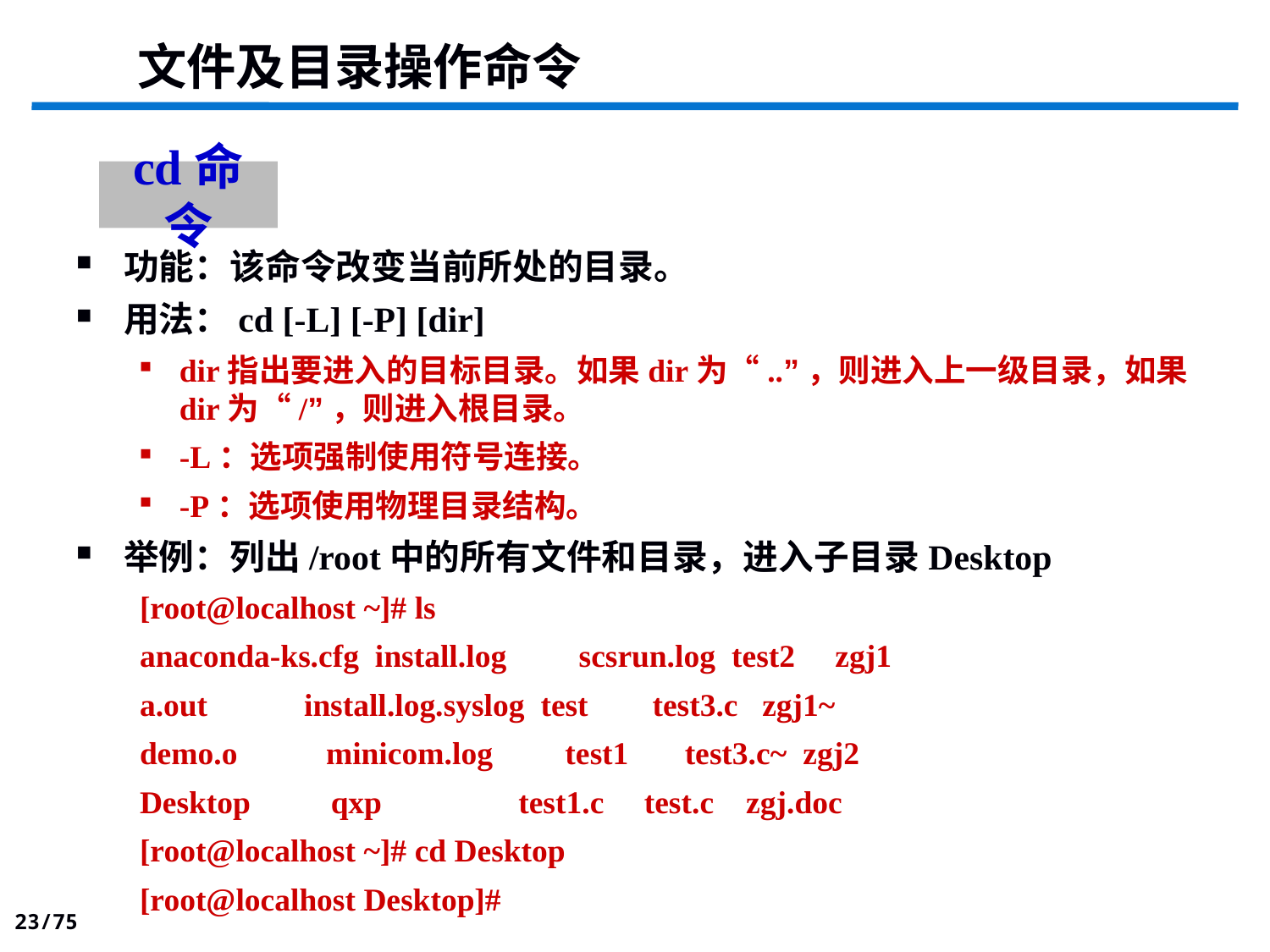

文件及目录操作命令
cd命令
功能：该命令改变当前所处的目录。
用法：cd [-L] [-P] [dir]
dir指出要进入的目标目录。如果dir为“..”，则进入上一级目录，如果dir为“/”，则进入根目录。
-L：选项强制使用符号连接。
-P：选项使用物理目录结构。
举例：列出/root中的所有文件和目录，进入子目录Desktop
[root@localhost ~]# ls
anaconda-ks.cfg  install.log         scsrun.log  test2     zgj1
a.out            install.log.syslog  test        test3.c   zgj1~
demo.o           minicom.log         test1       test3.c~  zgj2
Desktop          qxp                 test1.c     test.c    zgj.doc
[root@localhost ~]# cd Desktop
[root@localhost Desktop]#